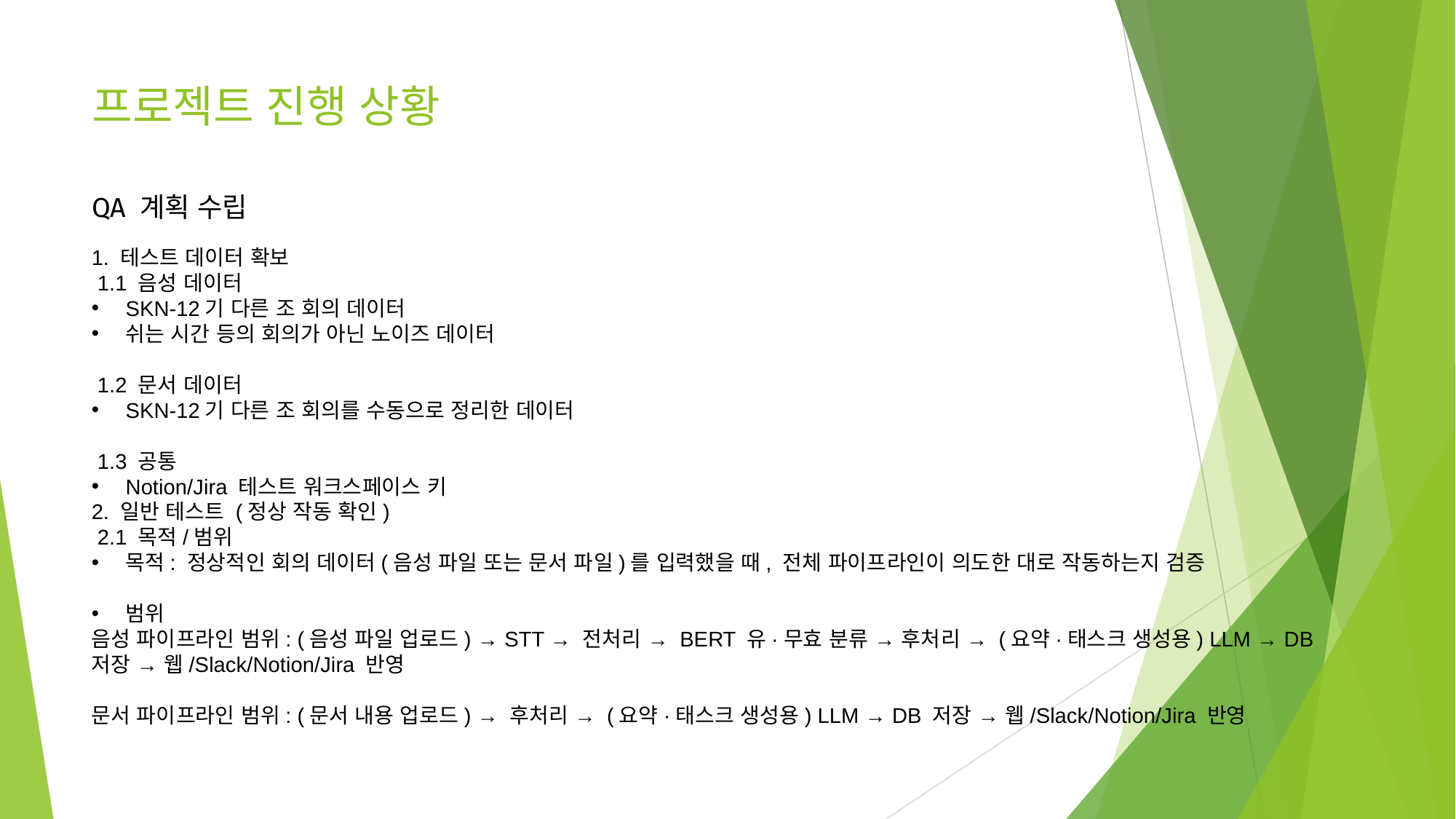

# 프로젝트 진행 상황
QA 계획 수립
1. 테스트 데이터 확보
 1.1 음성 데이터
SKN-12기 다른 조 회의 데이터
쉬는 시간 등의 회의가 아닌 노이즈 데이터

 1.2 문서 데이터
SKN-12기 다른 조 회의를 수동으로 정리한 데이터

 1.3 공통
Notion/Jira 테스트 워크스페이스 키
2. 일반 테스트 (정상 작동 확인)
 2.1 목적/범위
목적: 정상적인 회의 데이터(음성 파일 또는 문서 파일)를 입력했을 때, 전체 파이프라인이 의도한 대로 작동하는지 검증

범위
음성 파이프라인 범위: (음성 파일 업로드) → STT → 전처리 → BERT 유·무효 분류 → 후처리 → (요약·태스크 생성용) LLM → DB 저장 → 웹/Slack/Notion/Jira 반영

문서 파이프라인 범위: (문서 내용 업로드) → 후처리 → (요약·태스크 생성용) LLM → DB 저장 → 웹/Slack/Notion/Jira 반영